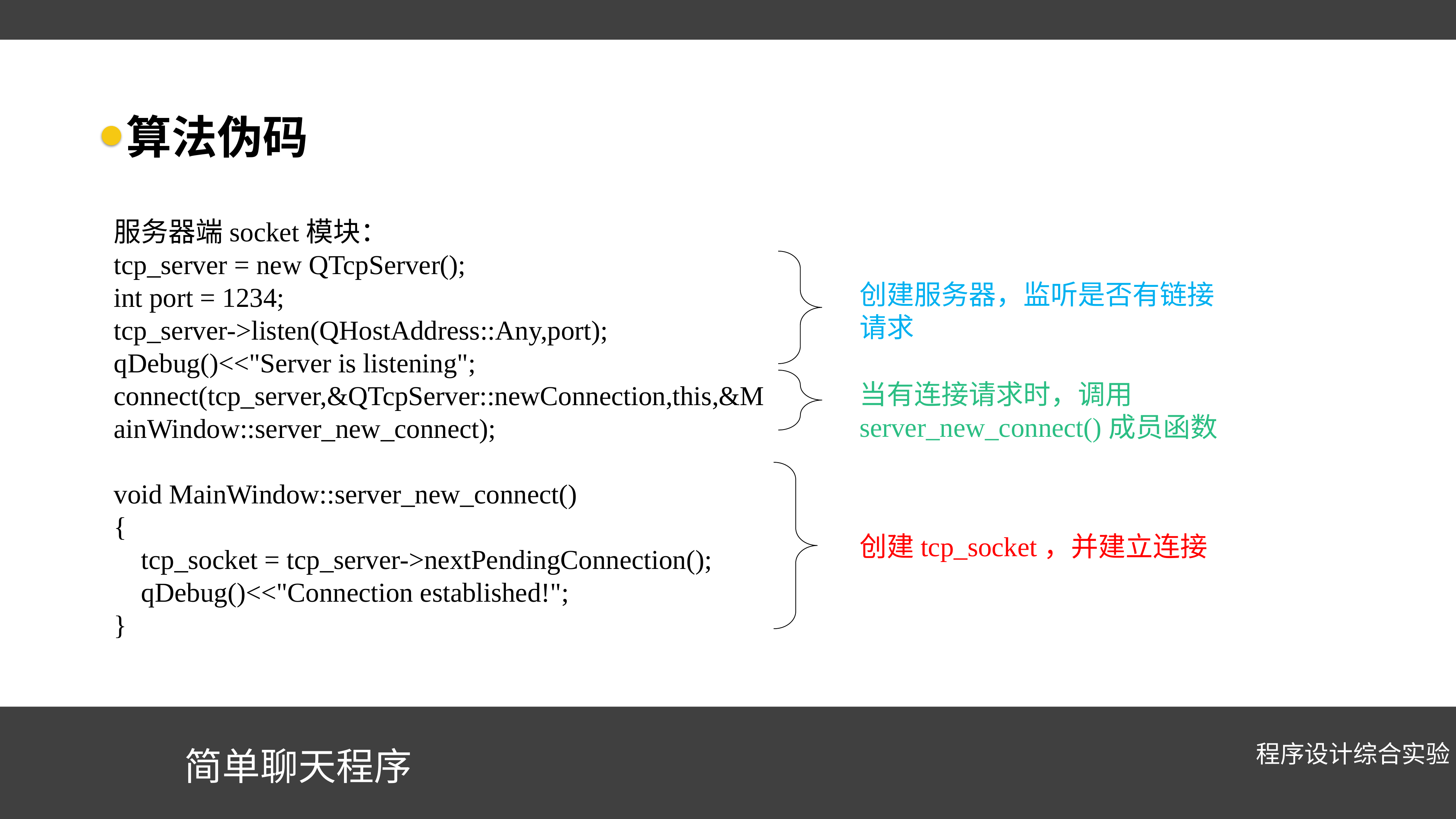

算法伪码

服务器端socket模块：
tcp_server = new QTcpServer();
int port = 1234;
tcp_server->listen(QHostAddress::Any,port);
qDebug()<<"Server is listening";
connect(tcp_server,&QTcpServer::newConnection,this,&MainWindow::server_new_connect);

void MainWindow::server_new_connect()
{
    tcp_socket = tcp_server->nextPendingConnection();
    qDebug()<<"Connection established!";
}

创建服务器，监听是否有链接请求

当有连接请求时，调用server_new_connect()成员函数

创建tcp_socket，并建立连接
简单聊天程序